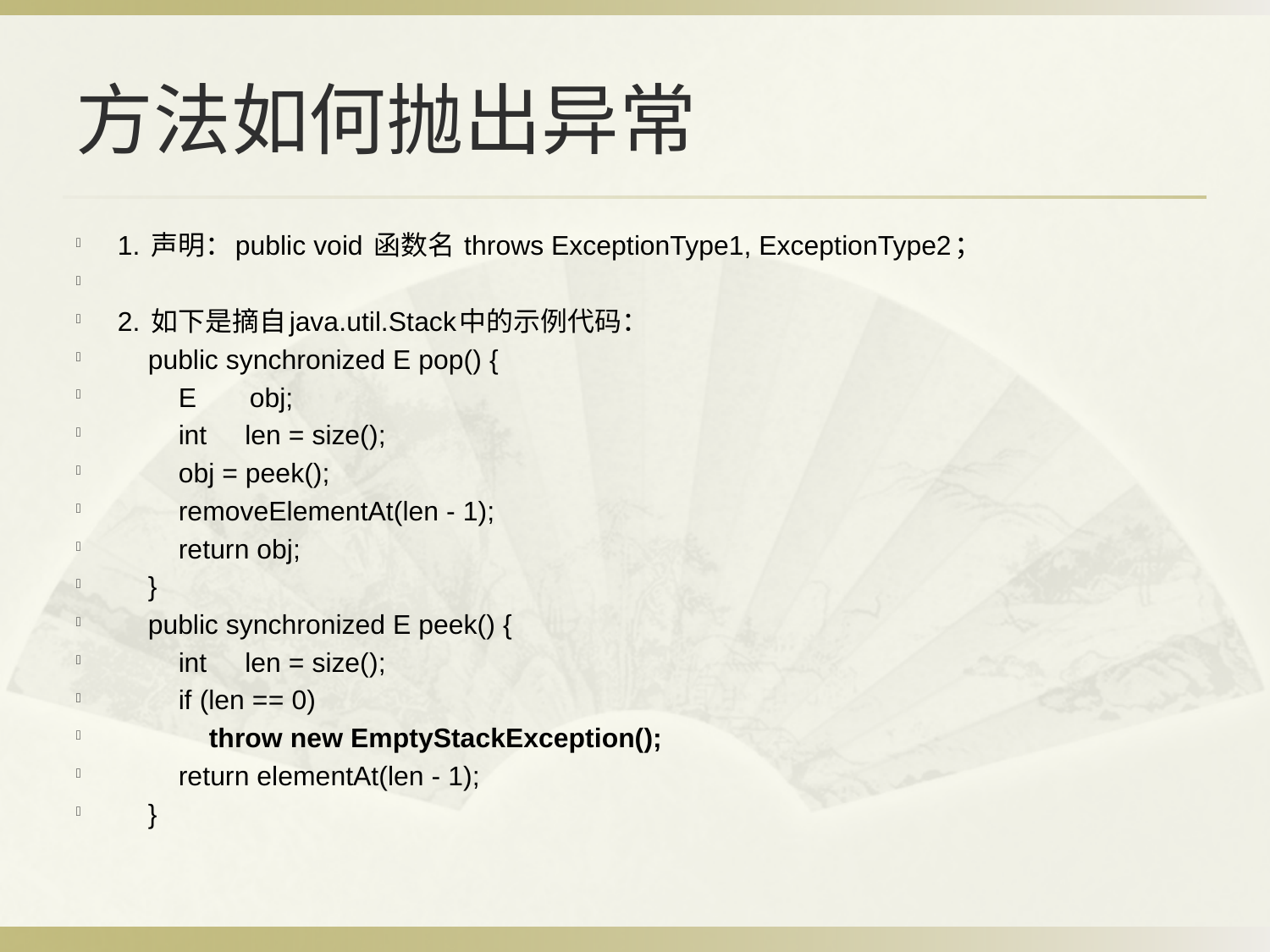

# 方法如何抛出异常
1. 声明：public void 函数名 throws ExceptionType1, ExceptionType2；

2. 如下是摘自java.util.Stack中的示例代码：
    public synchronized E pop() {
        E       obj;
        int     len = size();
        obj = peek();
        removeElementAt(len - 1);
        return obj;
    }
    public synchronized E peek() {
        int     len = size();
        if (len == 0)
            throw new EmptyStackException();
        return elementAt(len - 1);
    }